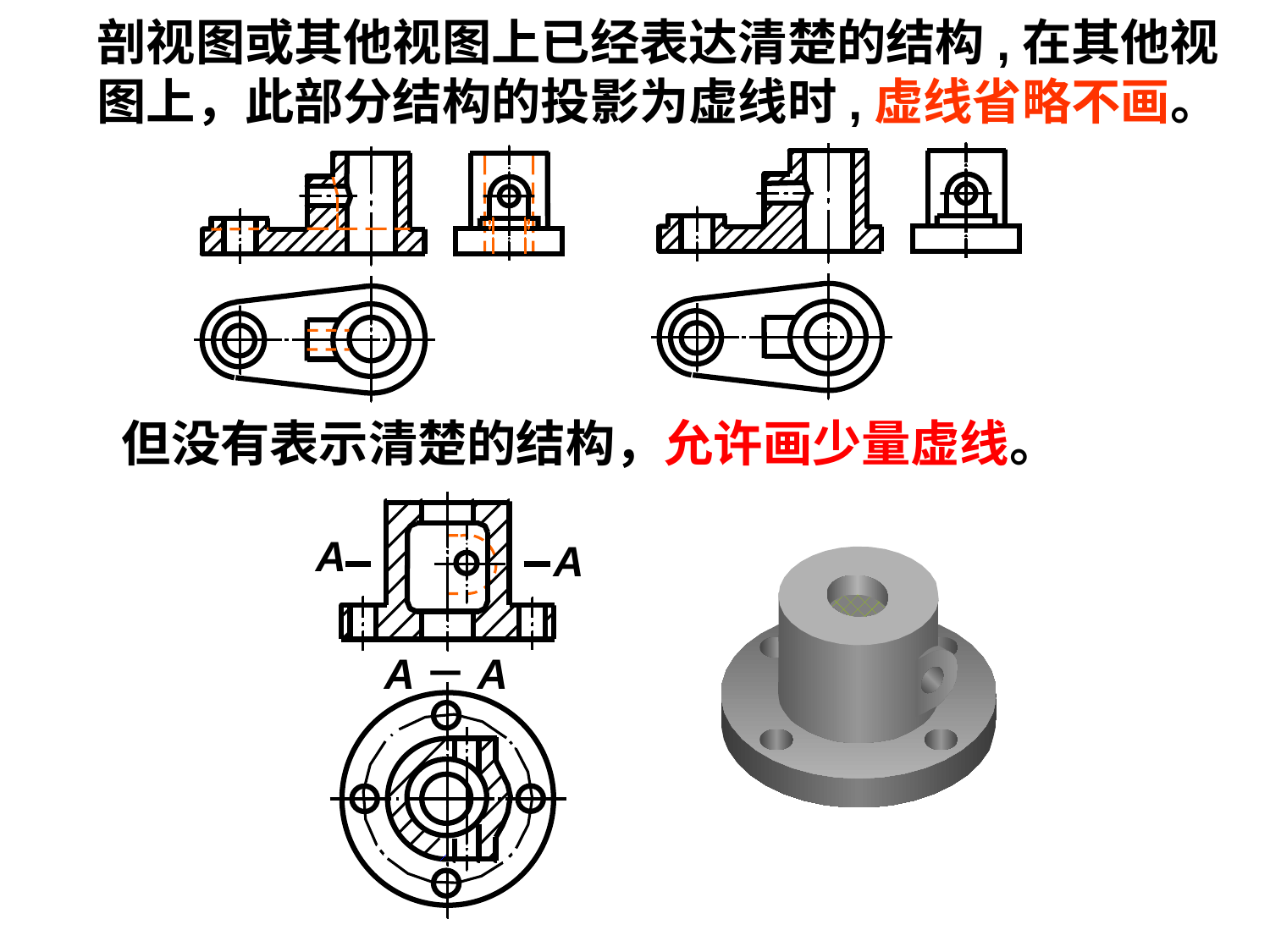

剖视图或其他视图上已经表达清楚的结构,在其他视图上，此部分结构的投影为虚线时,虚线省略不画。

但没有表示清楚的结构，允许画少量虚线。

A

A

A－A